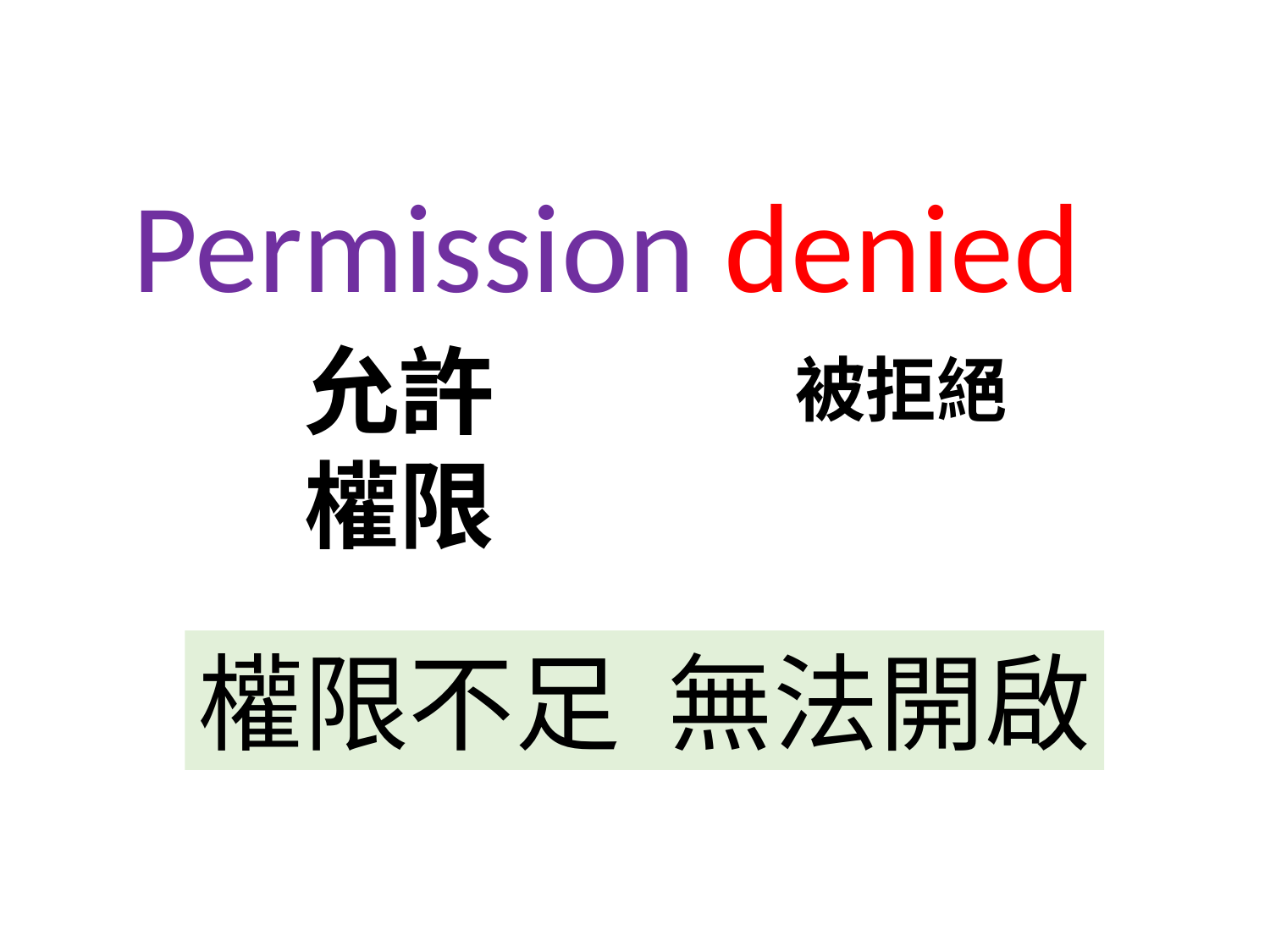

Permission denied
允許
權限
被拒絕
權限不足  無法開啟